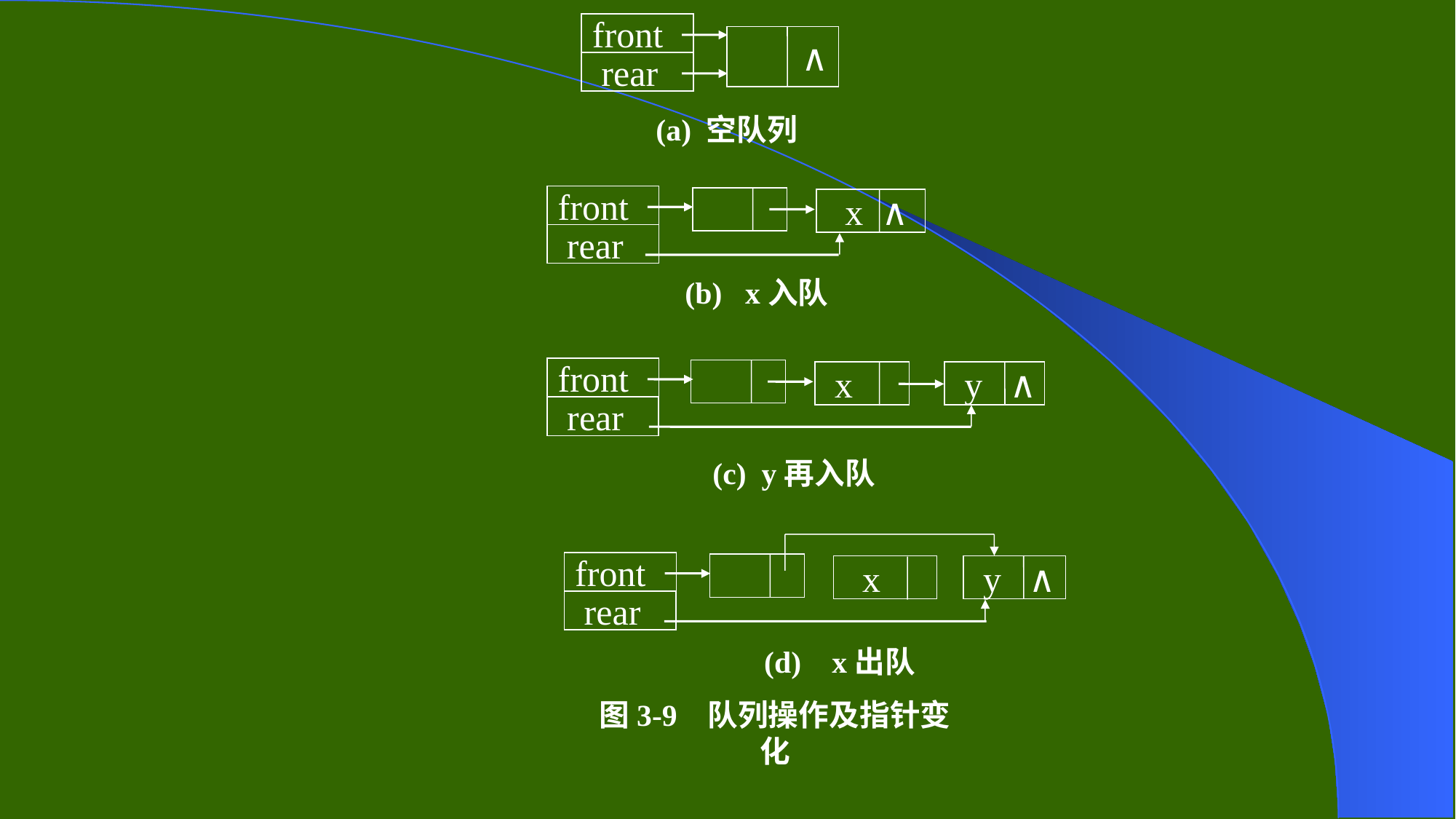

front

 rear

∧

(a) 空队列
front

  x  ∧
 rear

(b)   x入队
front

 x

 y   ∧

 rear

(c)  y再入队

front

  x

 y   ∧

 rear

(d)    x出队
图3-9   队列操作及指针变化